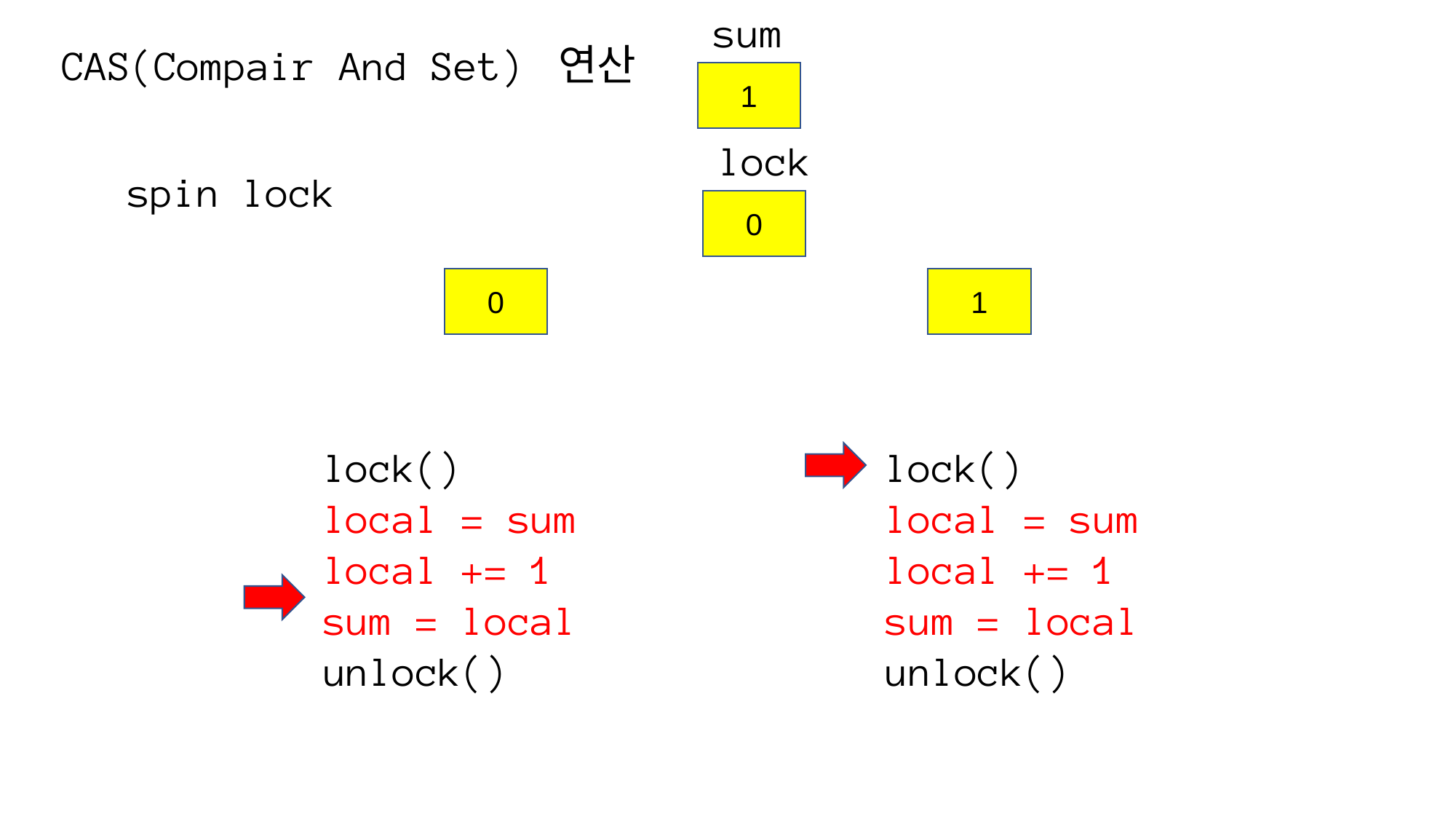

sum
CAS(Compair And Set) 연산
1
lock
spin lock
0
0
1
lock()
local = sum
local += 1
sum = local
unlock()
lock()
local = sum
local += 1
sum = local
unlock()